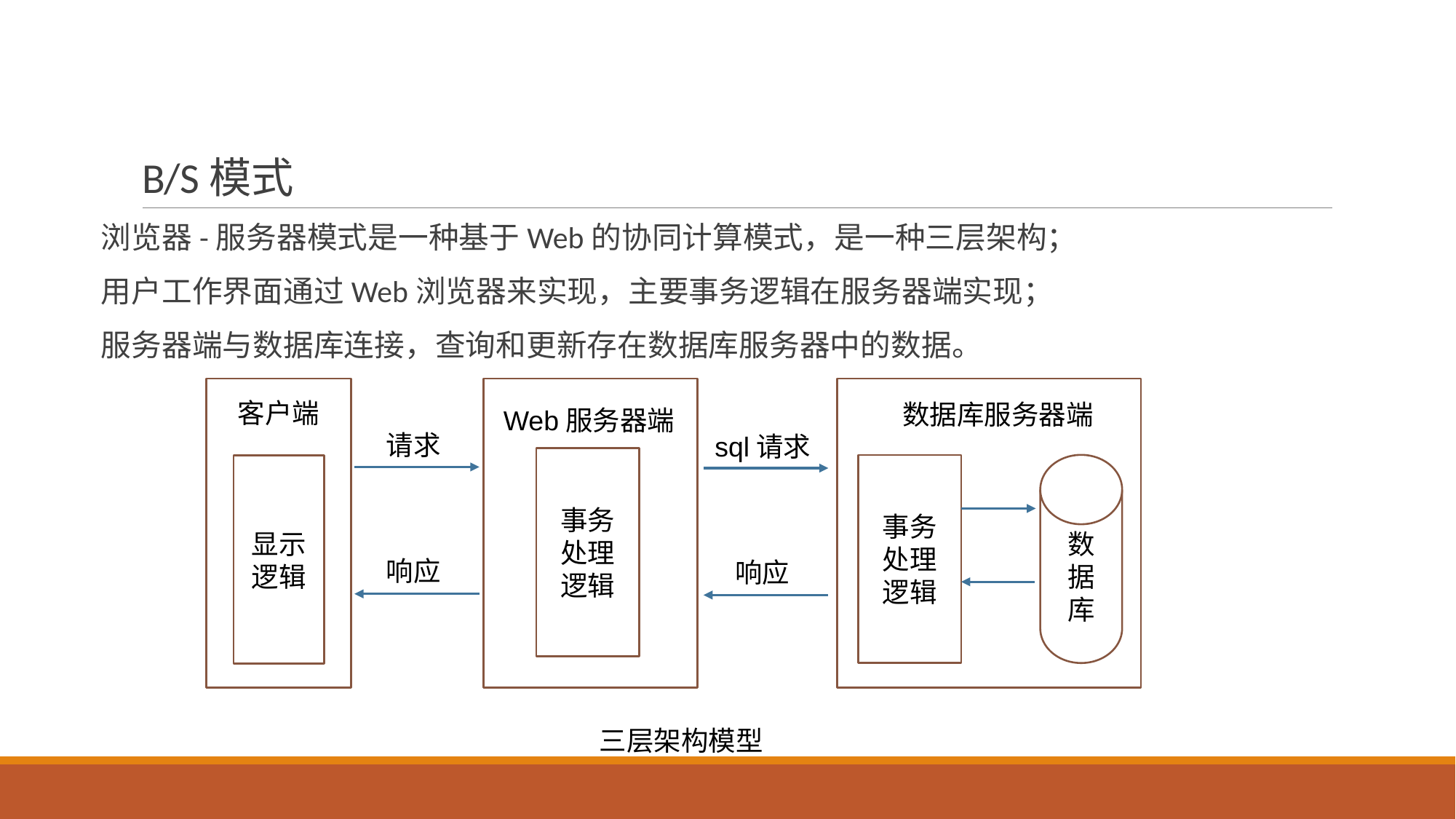

# B/S模式
浏览器-服务器模式是一种基于Web的协同计算模式，是一种三层架构；
用户工作界面通过Web浏览器来实现，主要事务逻辑在服务器端实现；
服务器端与数据库连接，查询和更新存在数据库服务器中的数据。

客户端
显示逻辑

Web服务器端
事务处理逻辑

数据库服务器端
事务处理逻辑
数
据
库
请求
sql请求
响应
响应
三层架构模型